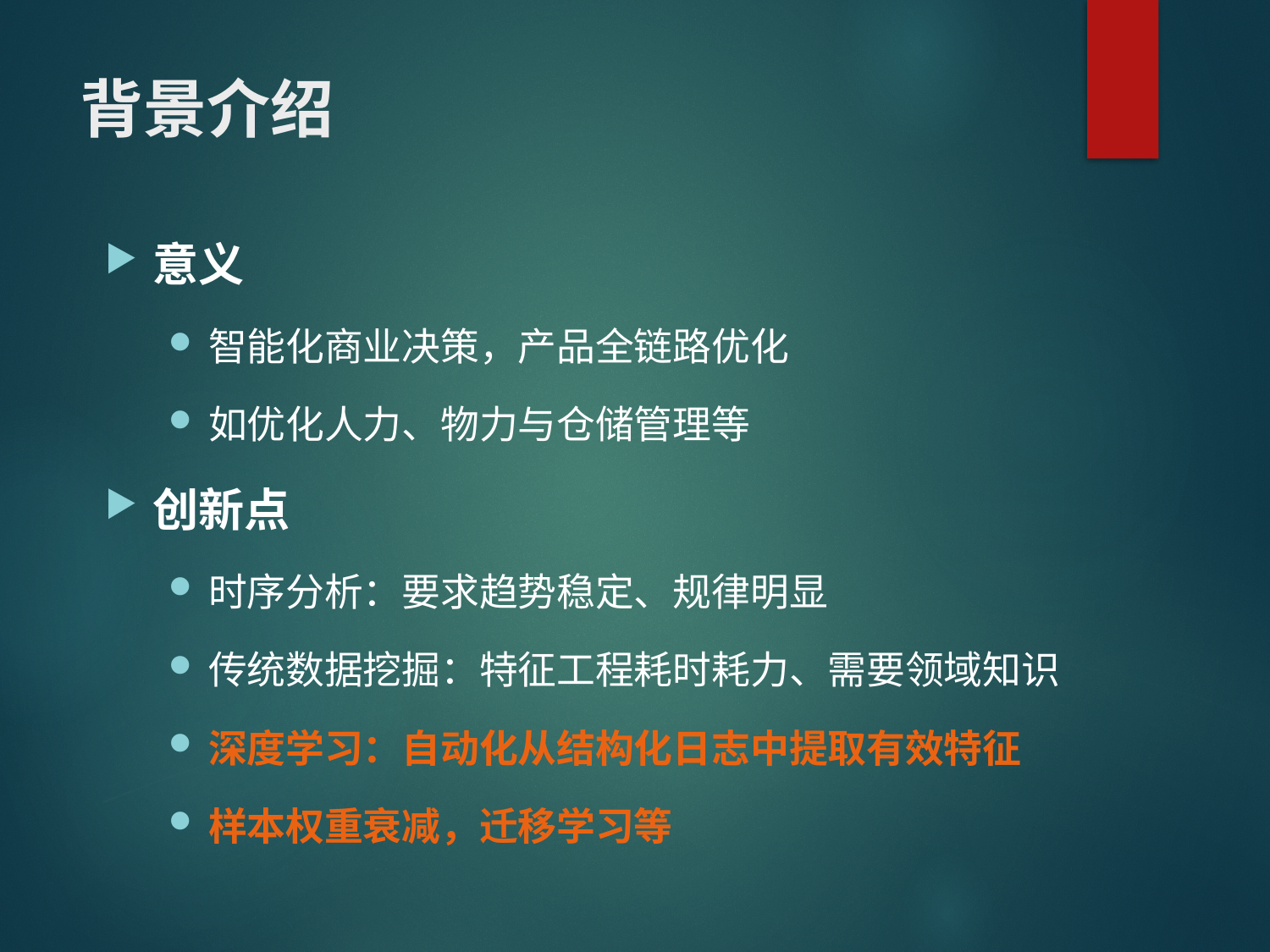

# 背景介绍
意义
智能化商业决策，产品全链路优化
如优化人力、物力与仓储管理等
创新点
时序分析：要求趋势稳定、规律明显
传统数据挖掘：特征工程耗时耗力、需要领域知识
深度学习：自动化从结构化日志中提取有效特征
样本权重衰减，迁移学习等